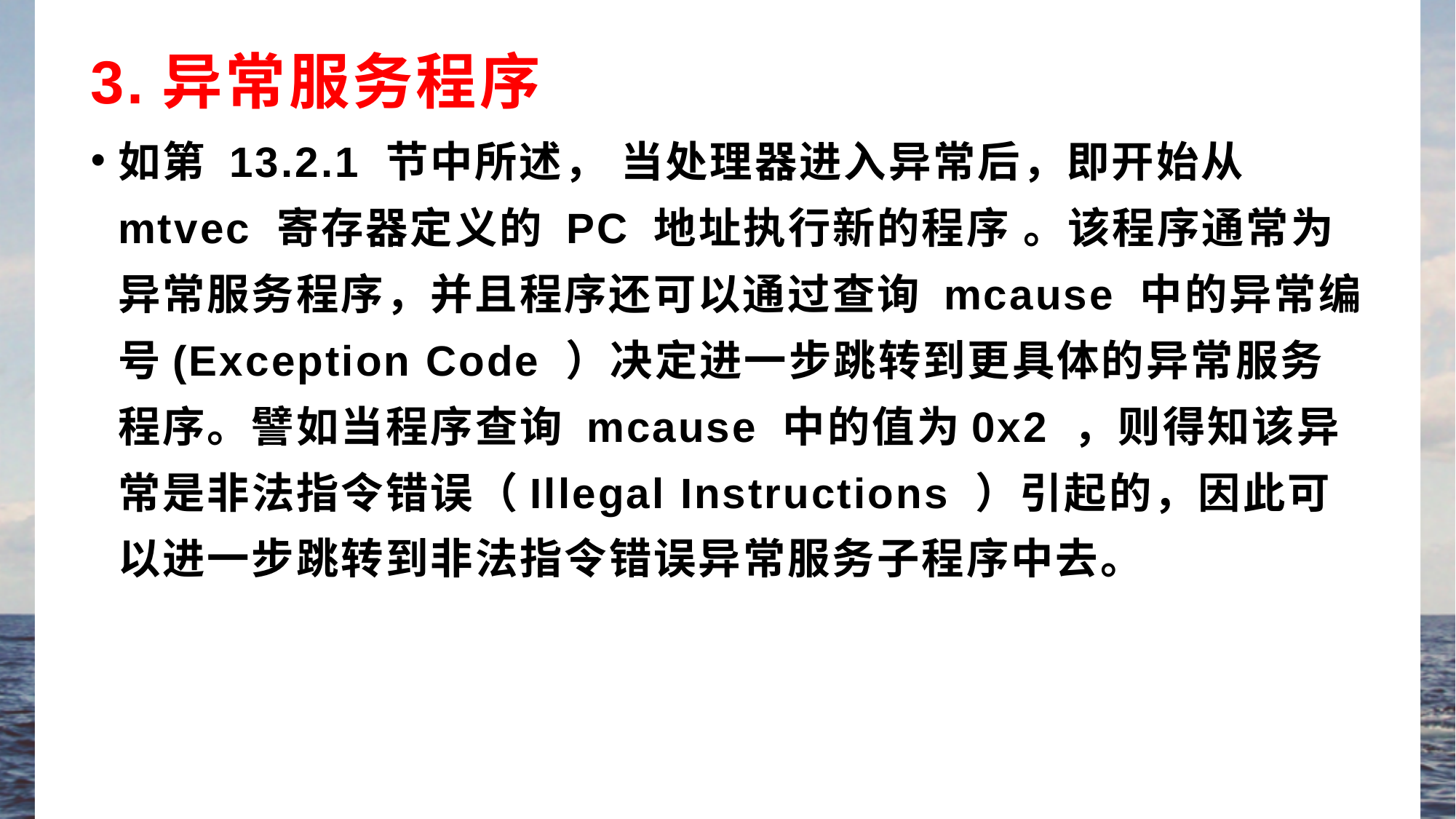

# 3.异常服务程序
如第 13.2.1 节中所述， 当处理器进入异常后，即开始从 mtvec 寄存器定义的 PC 地址执行新的程序 。该程序通常为异常服务程序，并且程序还可以通过查询 mcause 中的异常编号(Exception Code ）决定进一步跳转到更具体的异常服务程序。譬如当程序查询 mcause 中的值为0x2 ，则得知该异常是非法指令错误（Illegal Instructions ）引起的，因此可以进一步跳转到非法指令错误异常服务子程序中去。